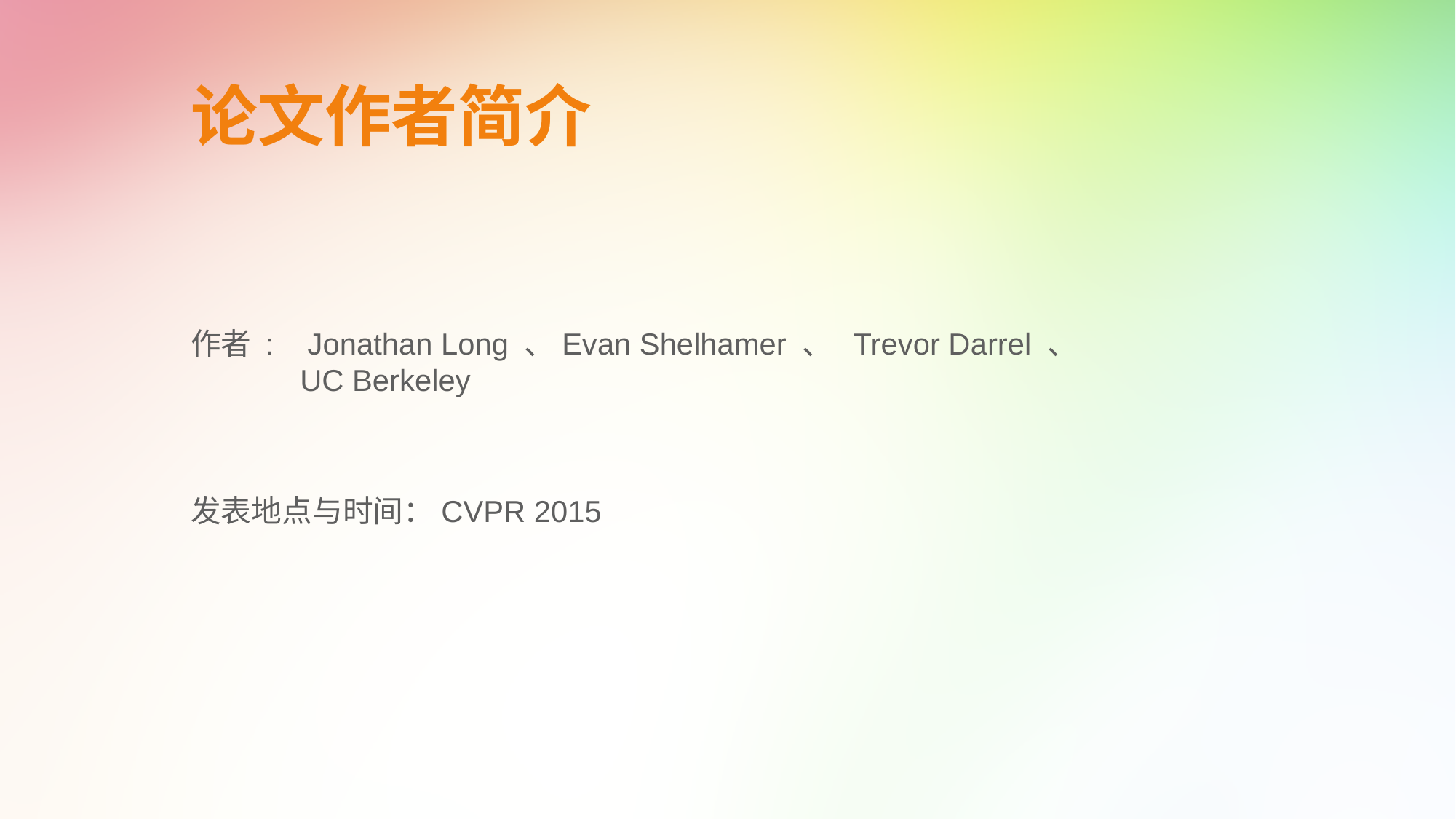

论文作者简介
作者 :    Jonathan Long 、Evan Shelhamer 、  Trevor Darrel 、
	UC Berkeley

发表地点与时间：CVPR 2015